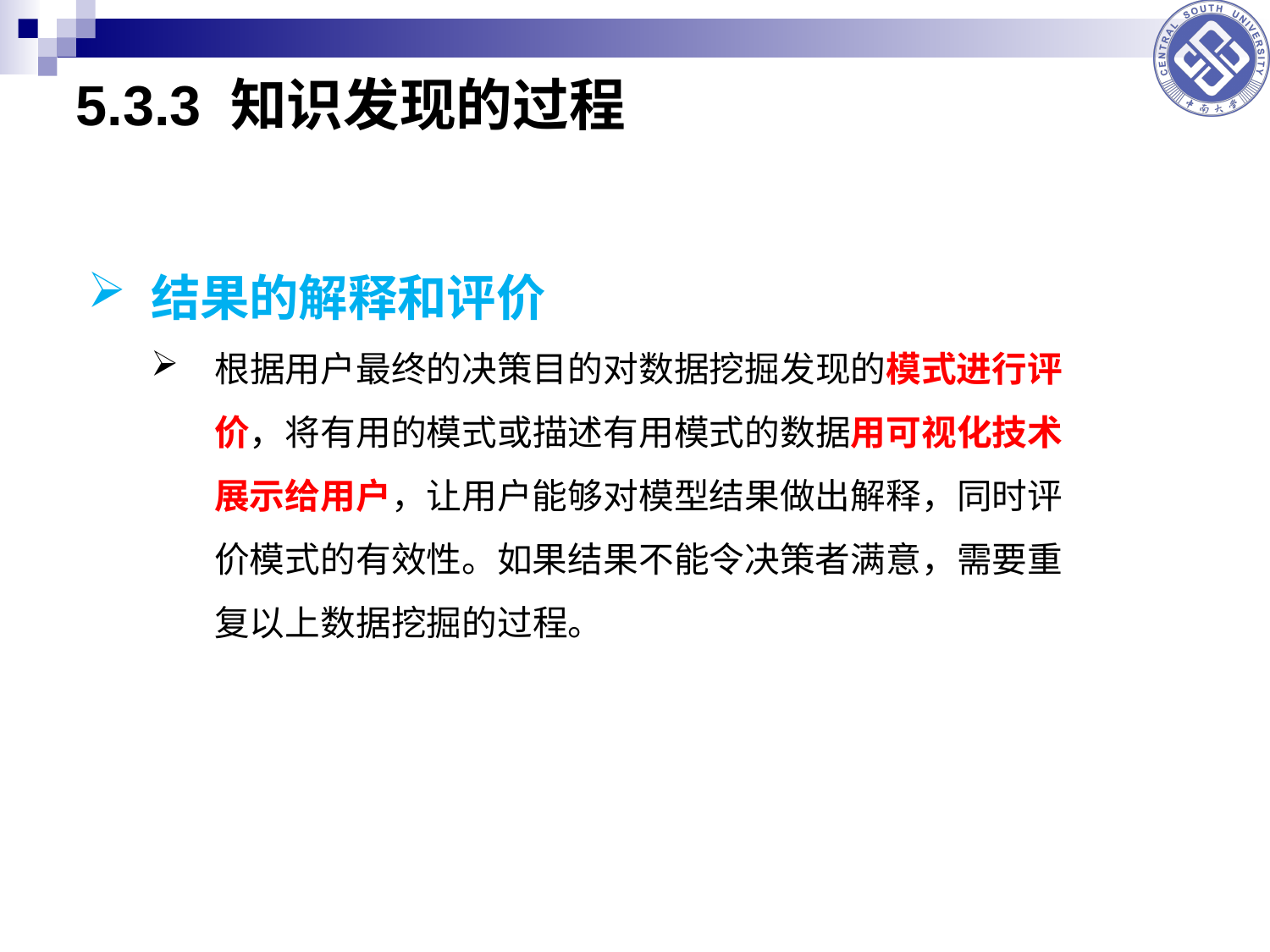

5.3.3 知识发现的过程
结果的解释和评价
根据用户最终的决策目的对数据挖掘发现的模式进行评价，将有用的模式或描述有用模式的数据用可视化技术展示给用户，让用户能够对模型结果做出解释，同时评价模式的有效性。如果结果不能令决策者满意，需要重复以上数据挖掘的过程。